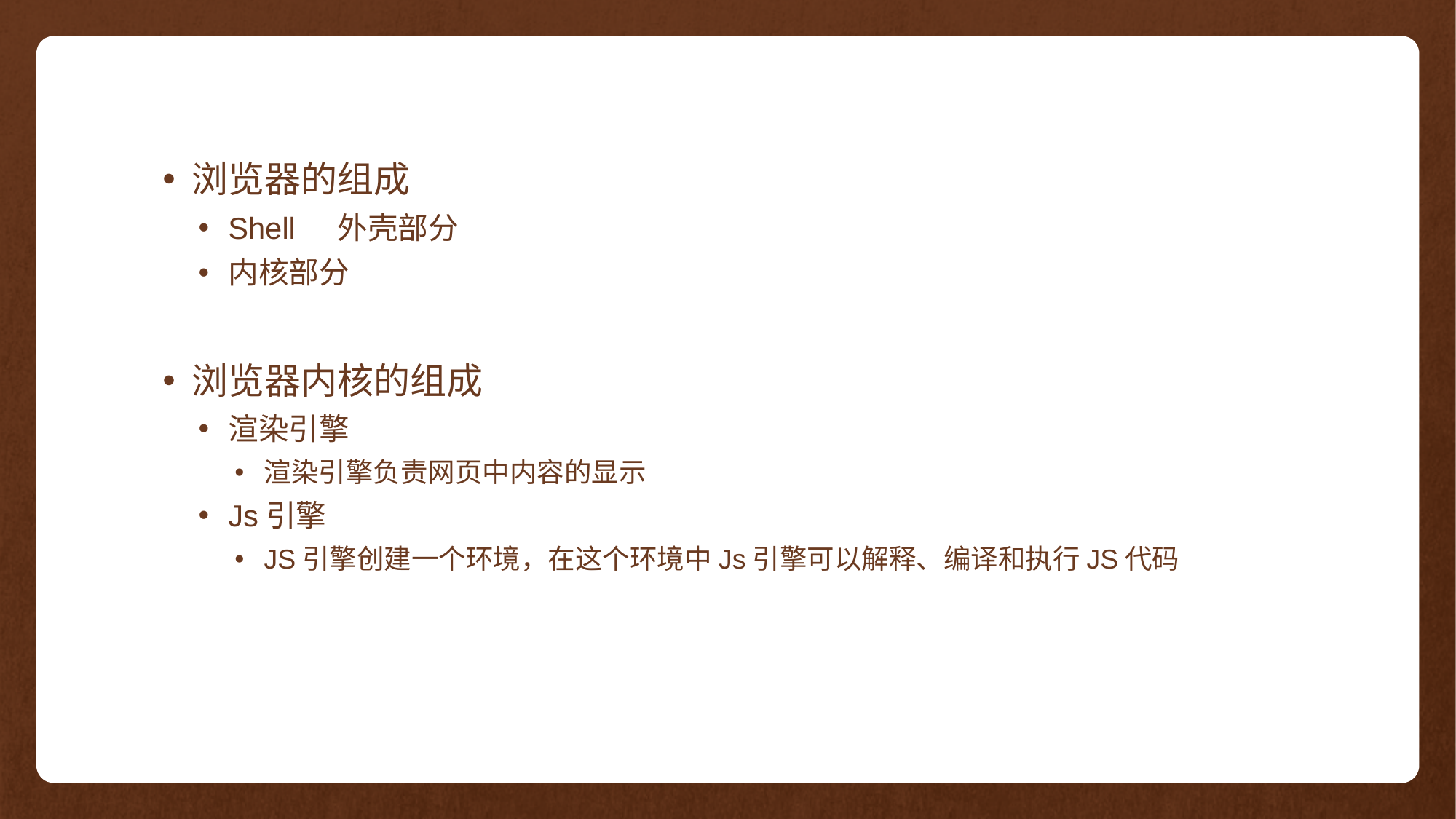

浏览器的组成
Shell	外壳部分
内核部分

浏览器内核的组成
渲染引擎
渲染引擎负责网页中内容的显示
Js引擎
JS引擎创建一个环境，在这个环境中Js引擎可以解释、编译和执行JS代码